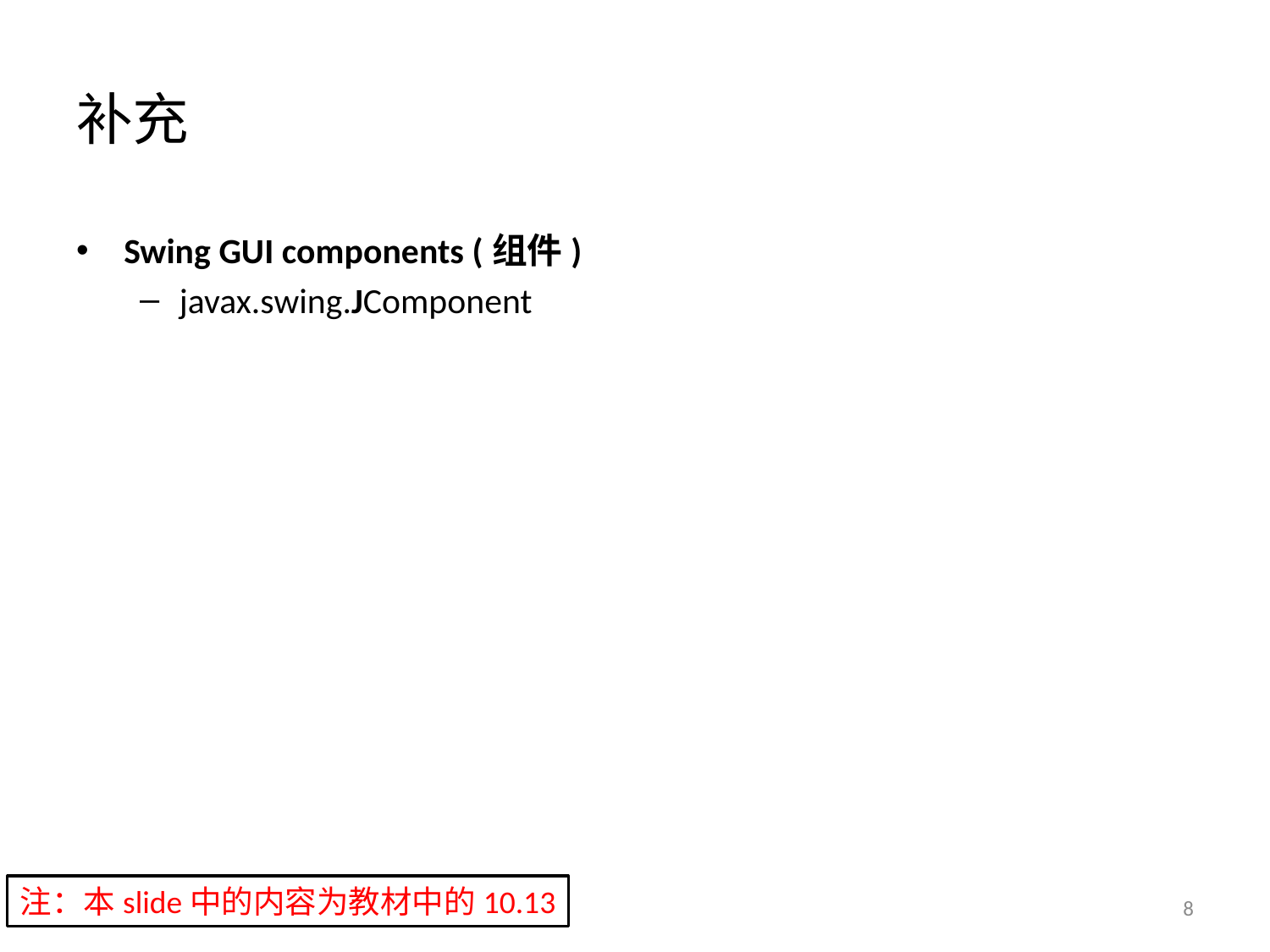

# 补充
Swing GUI components (组件)
javax.swing.JComponent

注：本slide中的内容为教材中的10.13
8